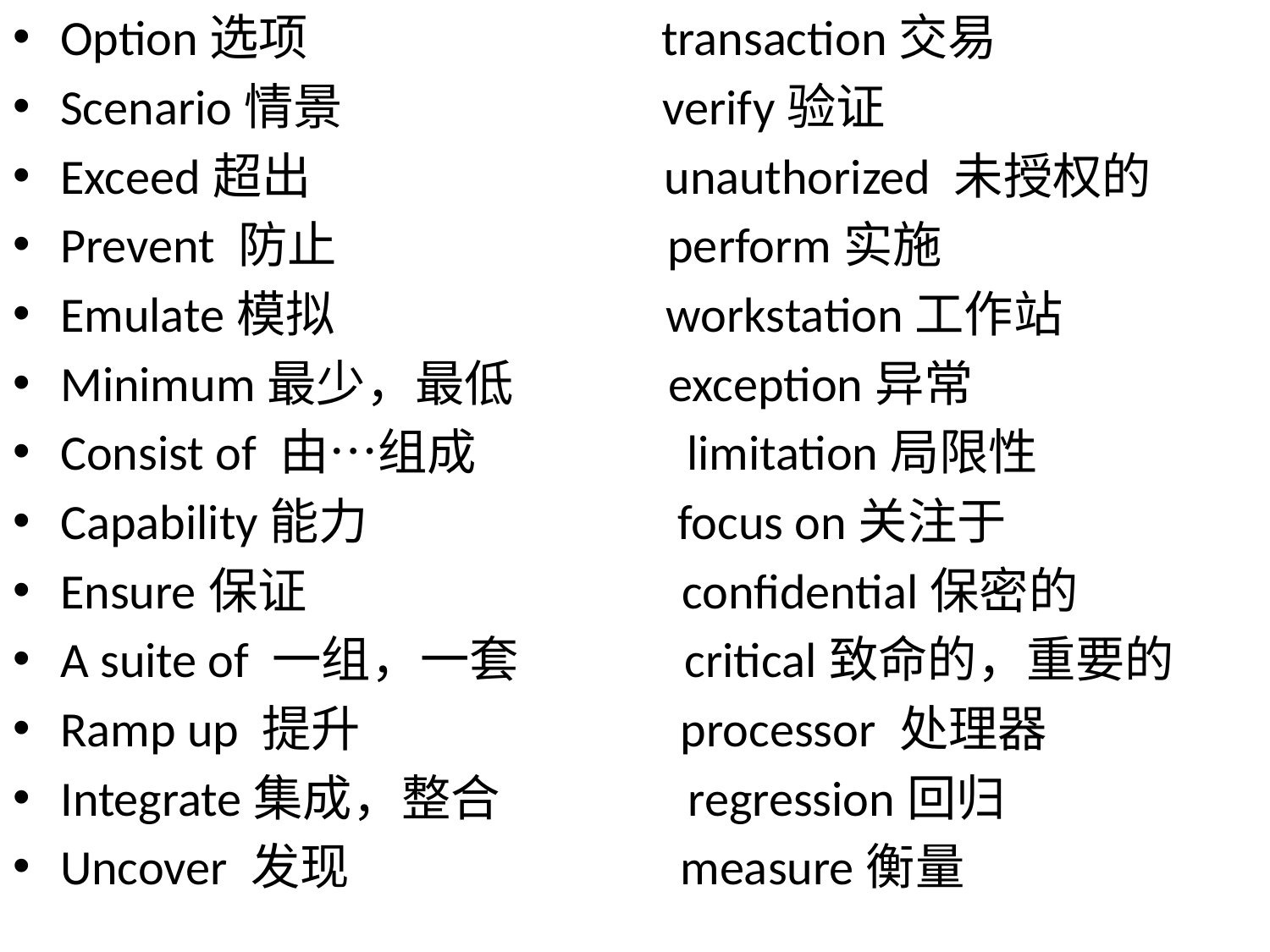

Option选项                               transaction交易
Scenario情景                            verify验证
Exceed超出                               unauthorized 未授权的
Prevent 防止                             perform实施
Emulate模拟                             workstation工作站
Minimum最少，最低             exception异常
Consist of 由…组成                  limitation局限性
Capability能力                           focus on关注于
Ensure保证                                 confidential保密的
A suite of 一组，一套              critical致命的，重要的
Ramp up 提升                            processor 处理器
Integrate集成，整合                regression回归
Uncover 发现                             measure衡量